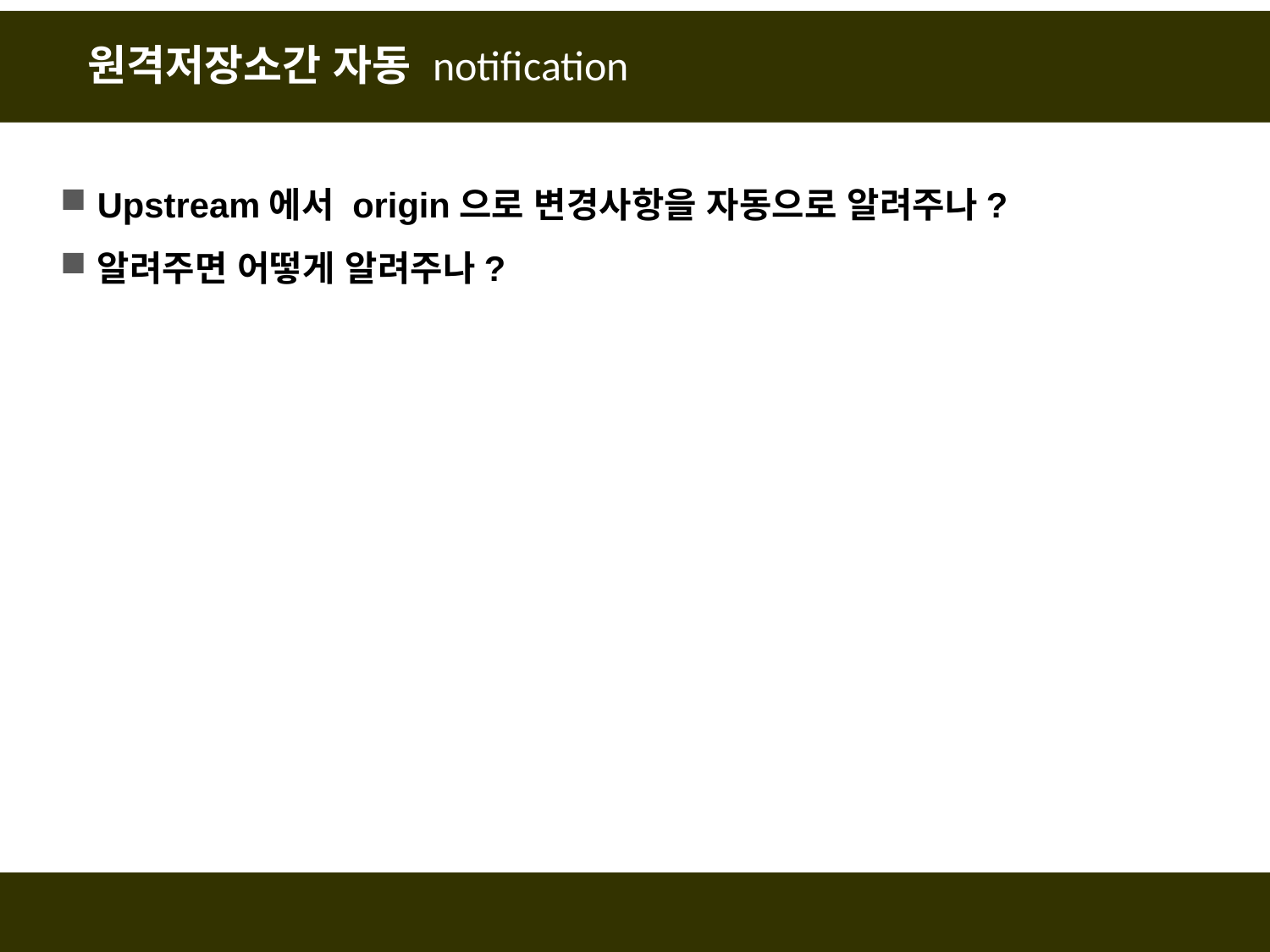

# 원격저장소간 자동 notification
Upstream에서 origin으로 변경사항을 자동으로 알려주나?
알려주면 어떻게 알려주나?